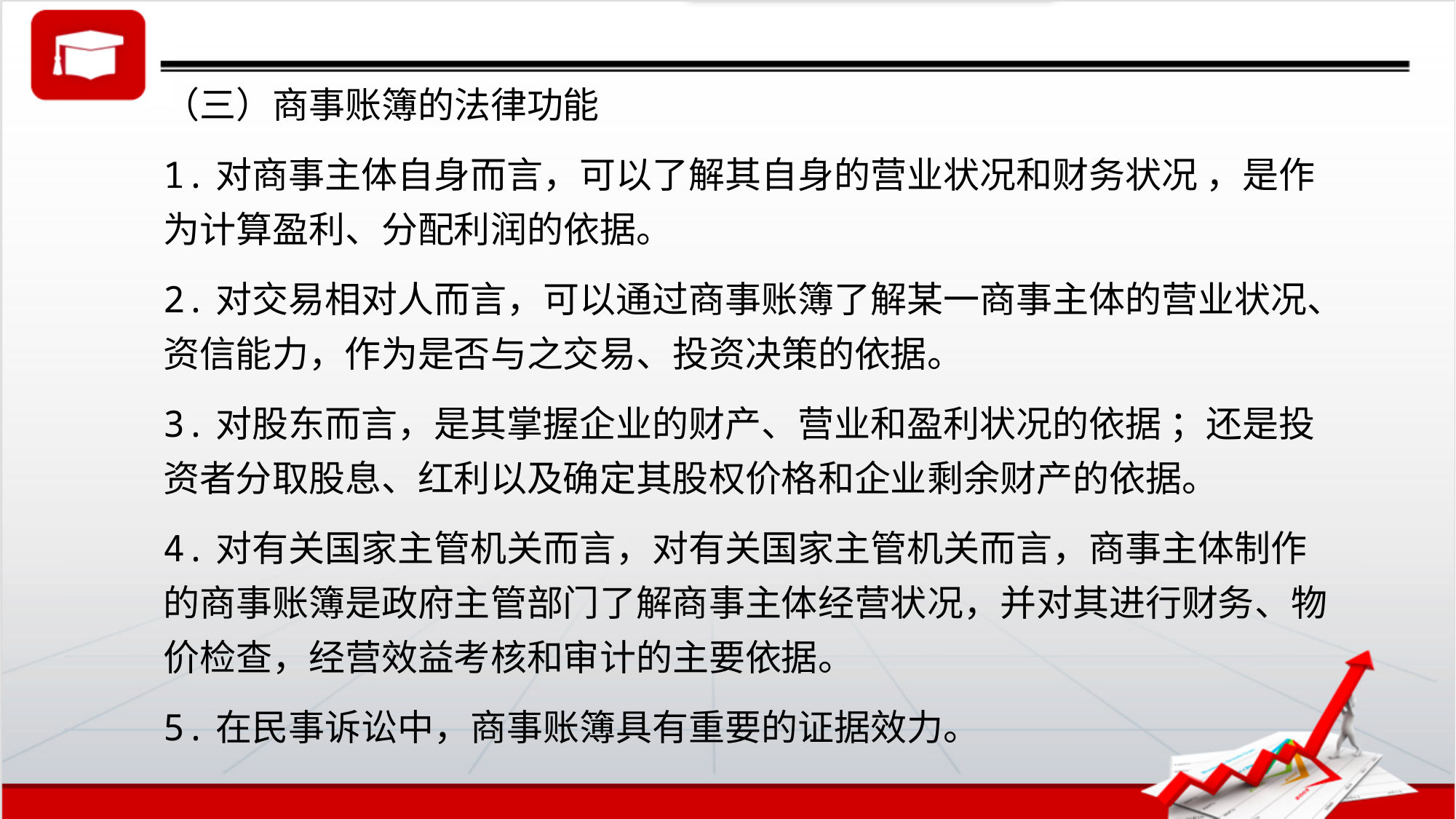

（三）商事账簿的法律功能
1.对商事主体自身而言，可以了解其自身的营业状况和财务状况 ，是作为计算盈利、分配利润的依据。
2.对交易相对人而言，可以通过商事账簿了解某一商事主体的营业状况、资信能力，作为是否与之交易、投资决策的依据。
3.对股东而言，是其掌握企业的财产、营业和盈利状况的依据 ；还是投资者分取股息、红利以及确定其股权价格和企业剩余财产的依据。
4.对有关国家主管机关而言，对有关国家主管机关而言，商事主体制作的商事账簿是政府主管部门了解商事主体经营状况，并对其进行财务、物价检查，经营效益考核和审计的主要依据。
5.在民事诉讼中，商事账簿具有重要的证据效力。